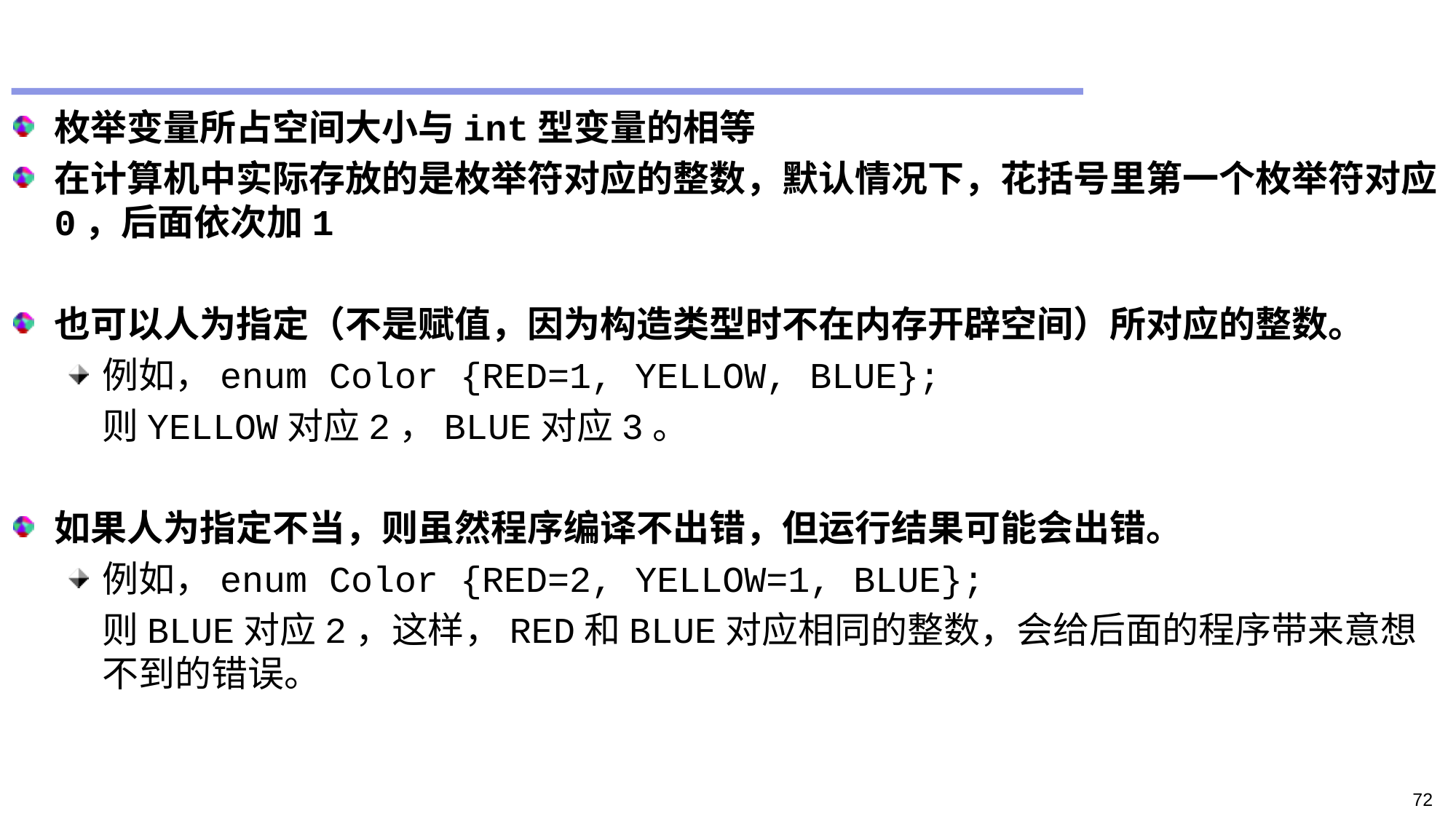

#
枚举变量所占空间大小与int型变量的相等
在计算机中实际存放的是枚举符对应的整数，默认情况下，花括号里第一个枚举符对应0，后面依次加1

也可以人为指定（不是赋值，因为构造类型时不在内存开辟空间）所对应的整数。
例如，enum Color {RED=1, YELLOW, BLUE};
	则YELLOW对应2，BLUE对应3。

如果人为指定不当，则虽然程序编译不出错，但运行结果可能会出错。
例如，enum Color {RED=2, YELLOW=1, BLUE};
	则BLUE对应2，这样，RED和BLUE对应相同的整数，会给后面的程序带来意想不到的错误。

72